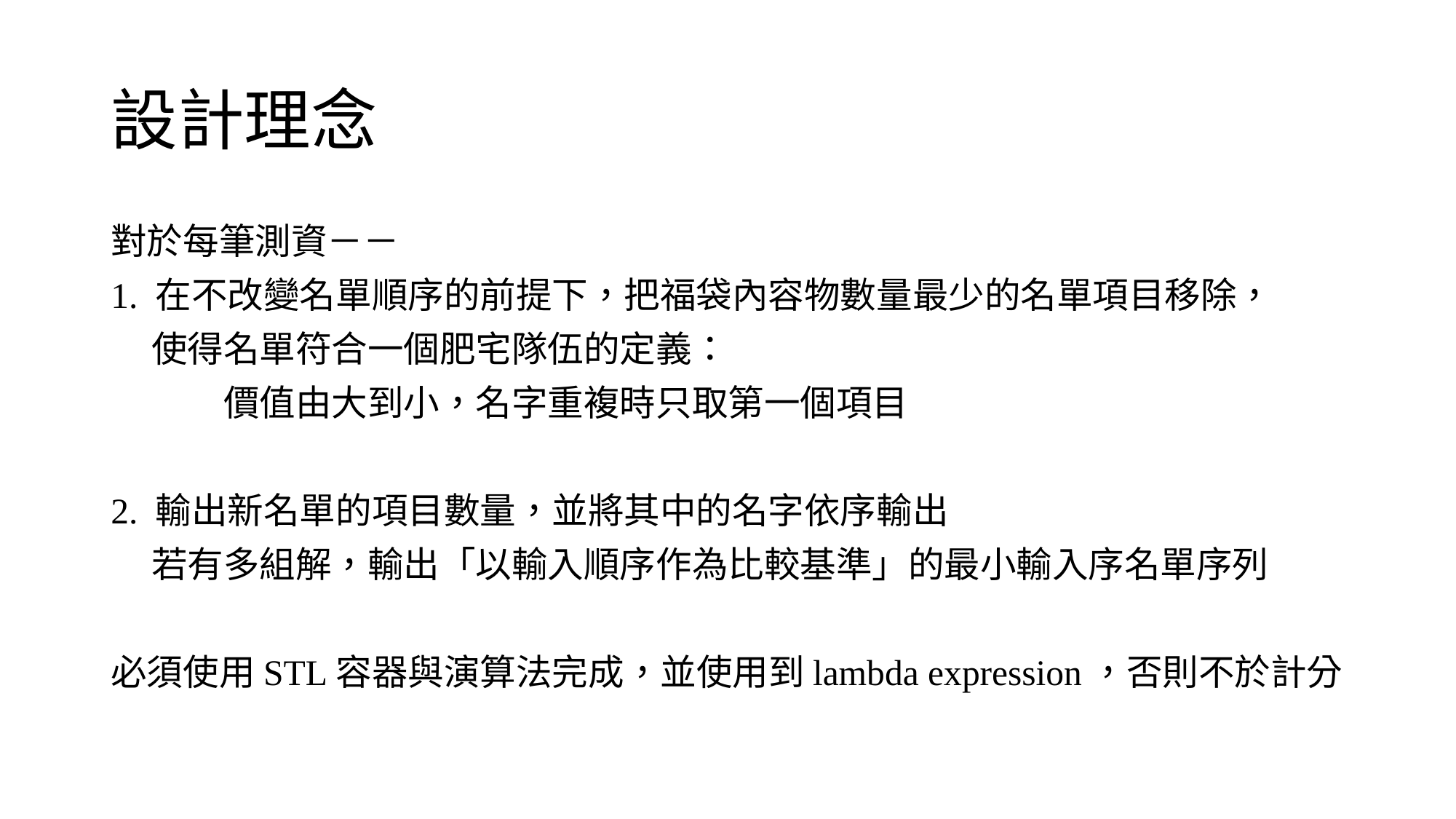

# 設計理念
對於每筆測資－－
1. 在不改變名單順序的前提下，把福袋內容物數量最少的名單項目移除，
    使得名單符合一個肥宅隊伍的定義：
    　　價值由大到小，名字重複時只取第一個項目

2. 輸出新名單的項目數量，並將其中的名字依序輸出
    若有多組解，輸出「以輸入順序作為比較基準」的最小輸入序名單序列

必須使用STL容器與演算法完成，並使用到lambda expression，否則不於計分